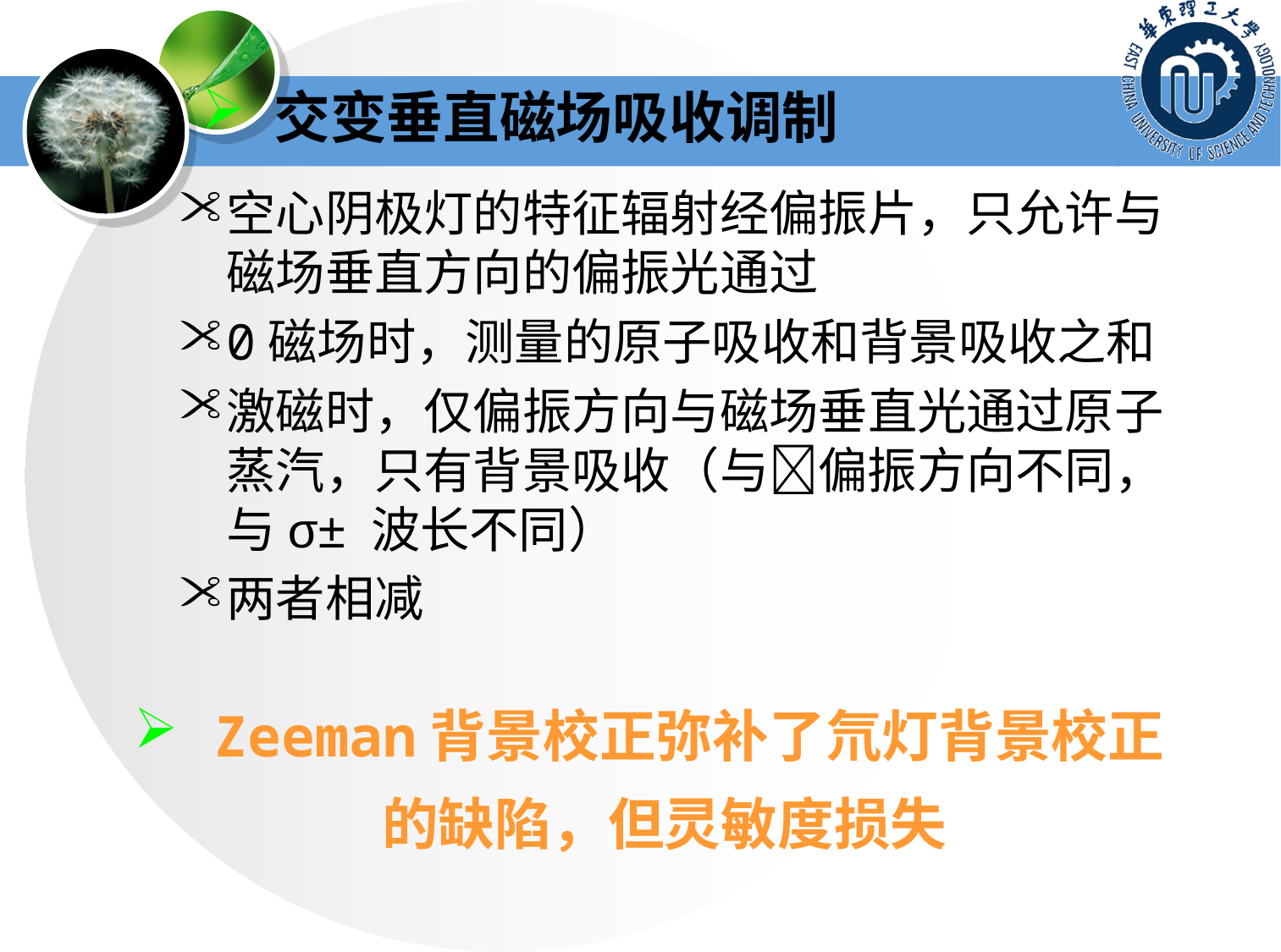

交变垂直磁场吸收调制
空心阴极灯的特征辐射经偏振片，只允许与磁场垂直方向的偏振光通过
0磁场时，测量的原子吸收和背景吸收之和
激磁时，仅偏振方向与磁场垂直光通过原子蒸汽，只有背景吸收（与π偏振方向不同，与σ± 波长不同）
两者相减

 Zeeman背景校正弥补了氘灯背景校正的缺陷，但灵敏度损失